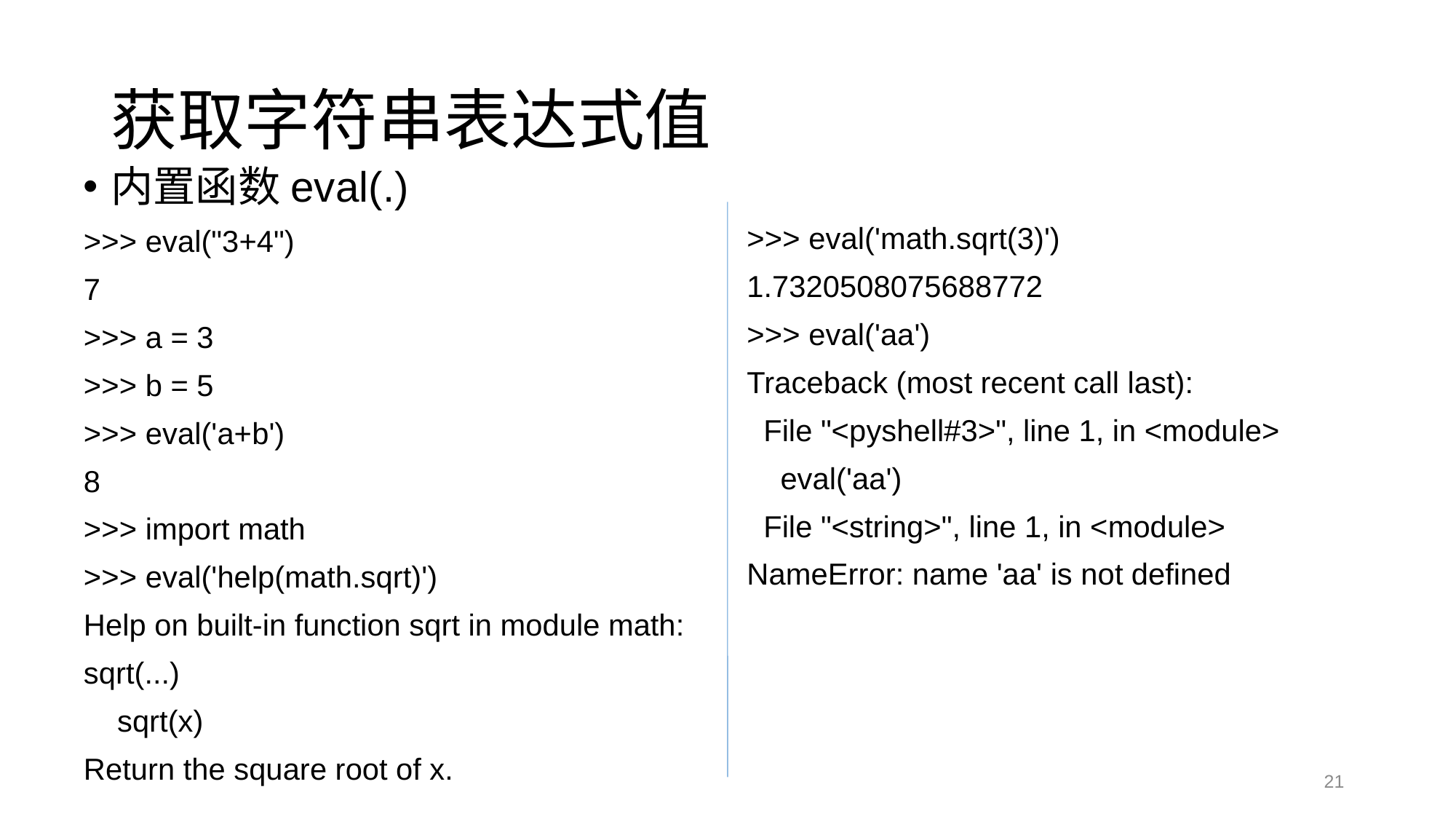

# 获取字符串表达式值
内置函数eval(.)
>>> eval("3+4")
7
>>> a = 3
>>> b = 5
>>> eval('a+b')
8
>>> import math
>>> eval('help(math.sqrt)')
Help on built-in function sqrt in module math:
sqrt(...)
    sqrt(x)
Return the square root of x.
>>> eval('math.sqrt(3)')
1.7320508075688772
>>> eval('aa')
Traceback (most recent call last):
  File "<pyshell#3>", line 1, in <module>
    eval('aa')
  File "<string>", line 1, in <module>
NameError: name 'aa' is not defined

21